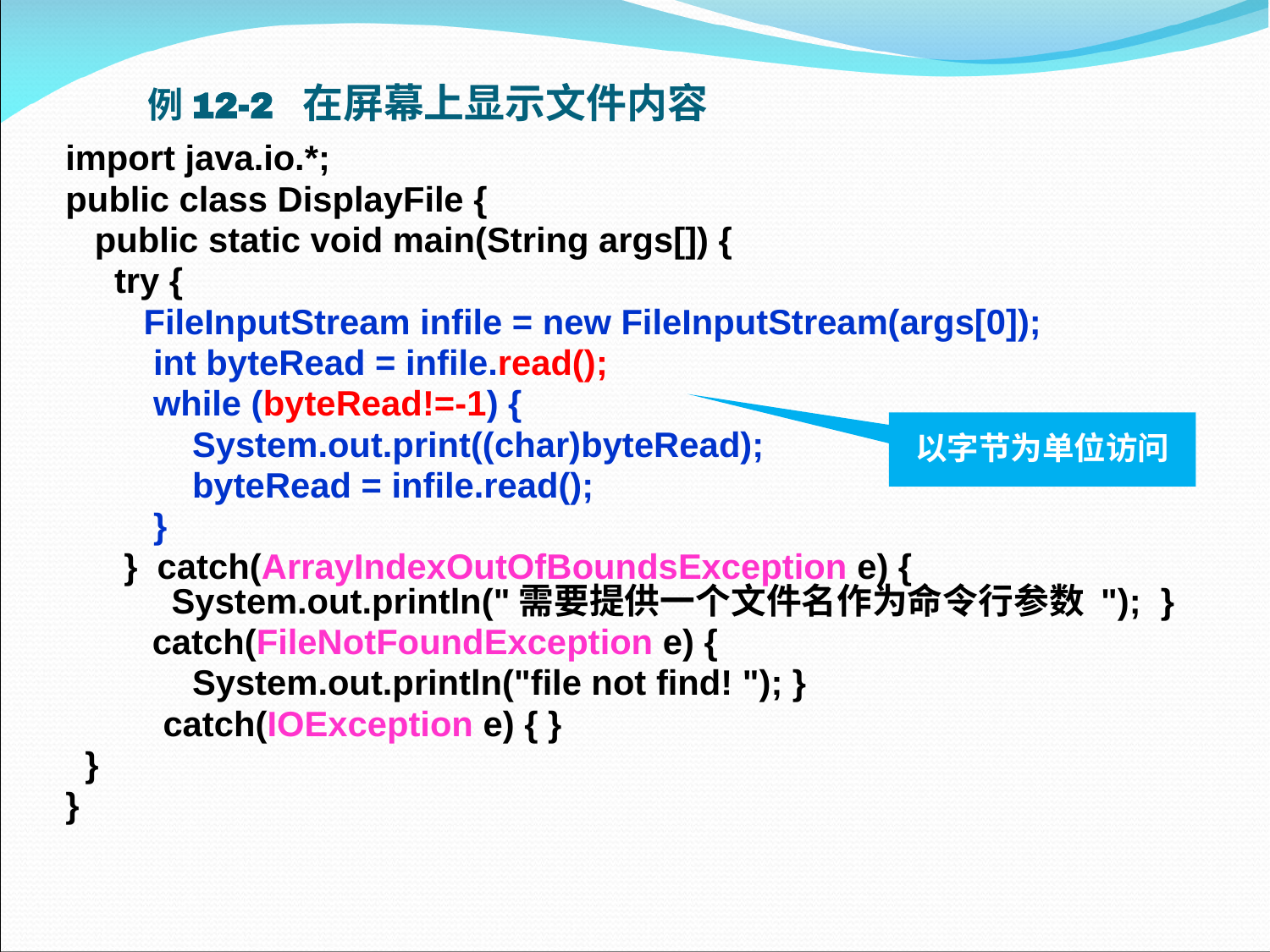

# 例12-2  在屏幕上显示文件内容
import java.io.*;
public class DisplayFile {
   public static void main(String args[]) {
     try {
        FileInputStream infile = new FileInputStream(args[0]);
         int byteRead = infile.read();
         while (byteRead!=-1) {
             System.out.print((char)byteRead);
             byteRead = infile.read();
         }
      }  catch(ArrayIndexOutOfBoundsException e) {
       System.out.println("需要提供一个文件名作为命令行参数 ");  }
	     catch(FileNotFoundException e) {
             System.out.println("file not find! "); }
          catch(IOException e) { }
  }
}
以字节为单位访问